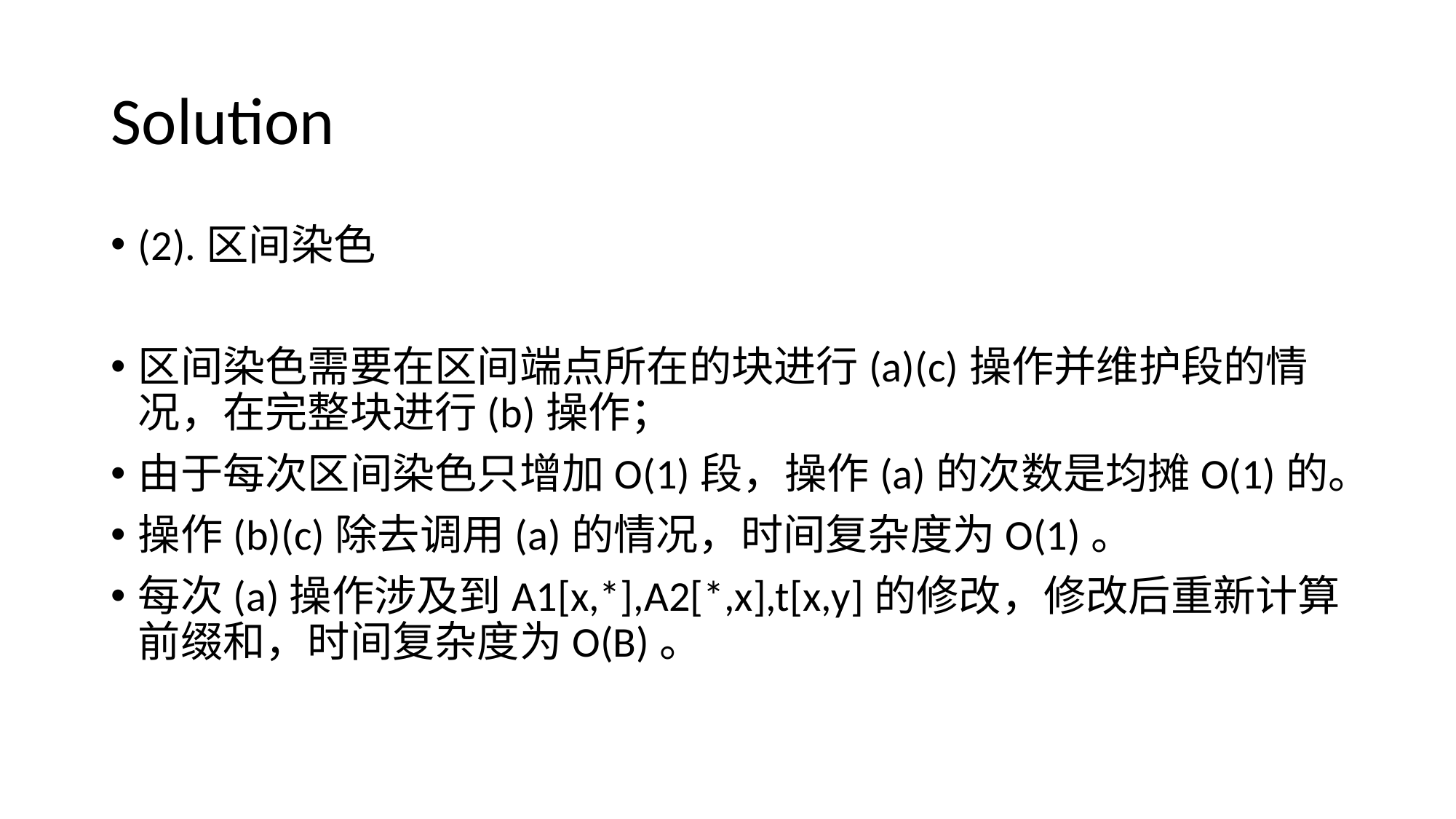

# Solution
(2).区间染色

区间染色需要在区间端点所在的块进行(a)(c)操作并维护段的情况，在完整块进行(b)操作；
由于每次区间染色只增加O(1)段，操作(a)的次数是均摊O(1)的。
操作(b)(c)除去调用(a)的情况，时间复杂度为O(1)。
每次(a)操作涉及到A1[x,*],A2[*,x],t[x,y]的修改，修改后重新计算前缀和，时间复杂度为O(B)。